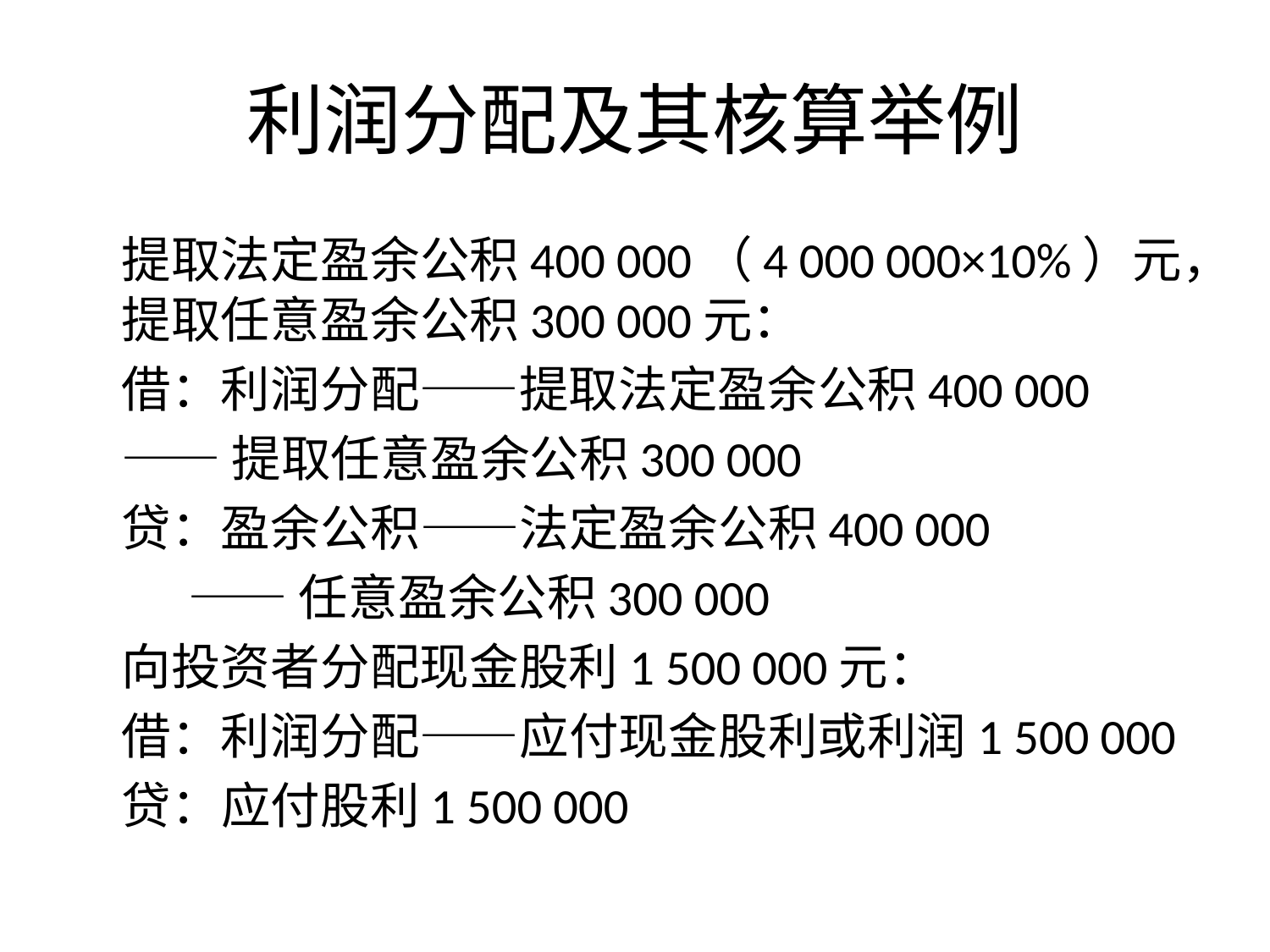

# 利润分配及其核算举例
	提取法定盈余公积400 000（4 000 000×10%）元，提取任意盈余公积300 000元：
	借：利润分配——提取法定盈余公积400 000
				——提取任意盈余公积300 000
		贷：盈余公积——法定盈余公积400 000
				      ——任意盈余公积300 000
	向投资者分配现金股利1 500 000元：
	借：利润分配——应付现金股利或利润1 500 000
		贷：应付股利1 500 000